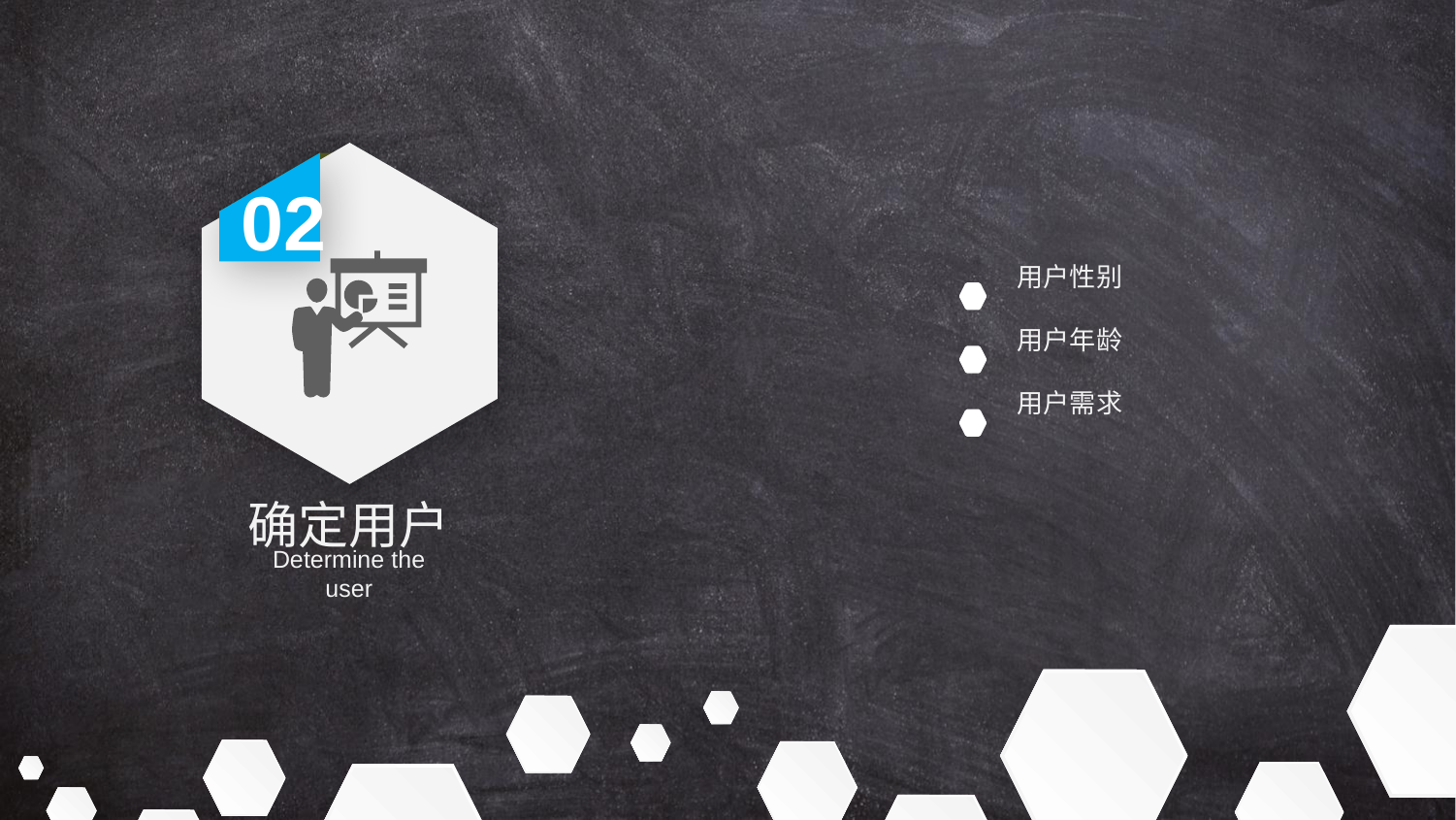

用户性别
用户年龄
用户需求

02

确定用户
Determine the user